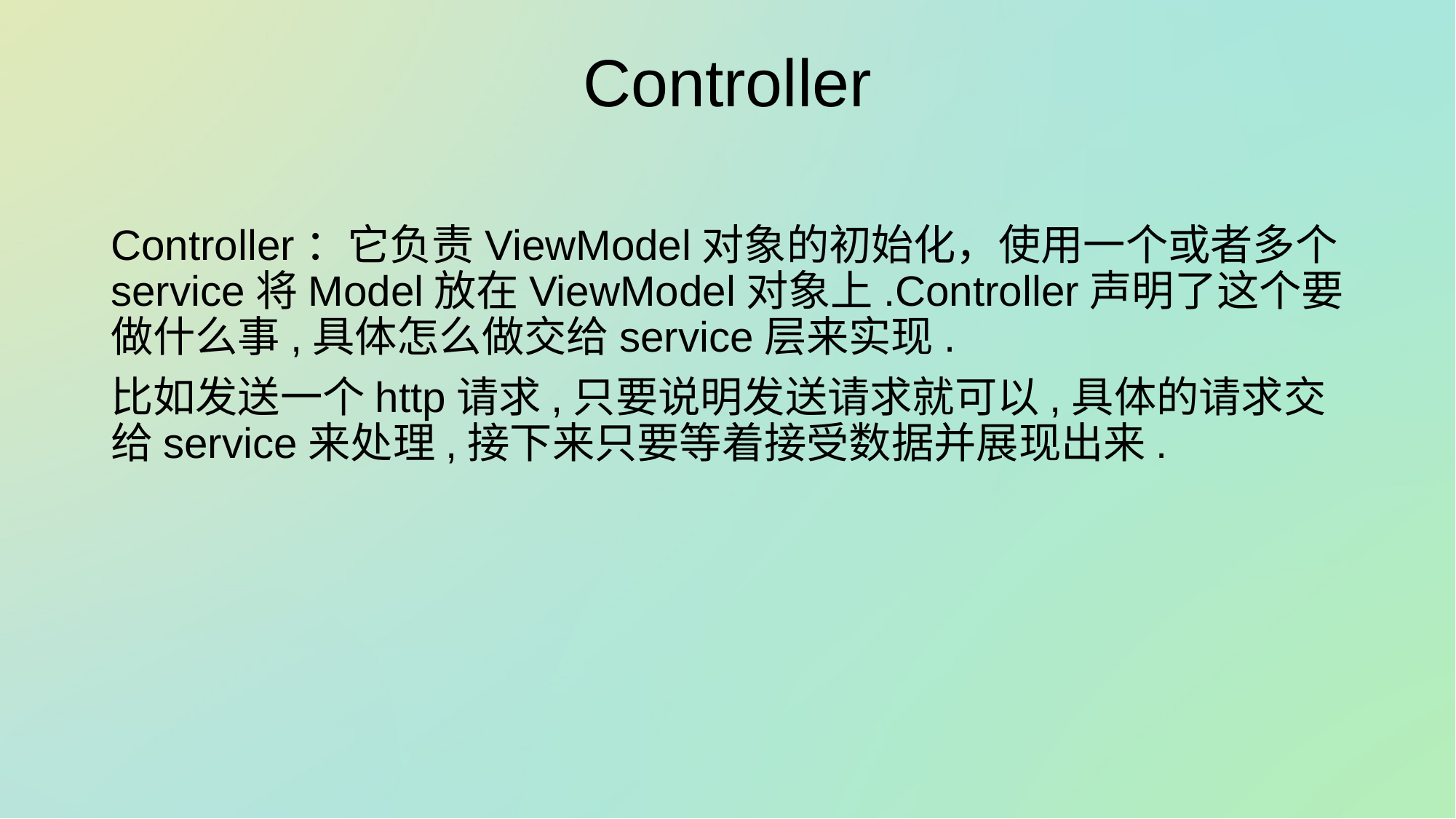

# Controller
Controller：它负责ViewModel对象的初始化，使用一个或者多个service将Model放在ViewModel对象上.Controller声明了这个要做什么事,具体怎么做交给service层来实现.
比如发送一个http请求,只要说明发送请求就可以,具体的请求交给service来处理,接下来只要等着接受数据并展现出来.